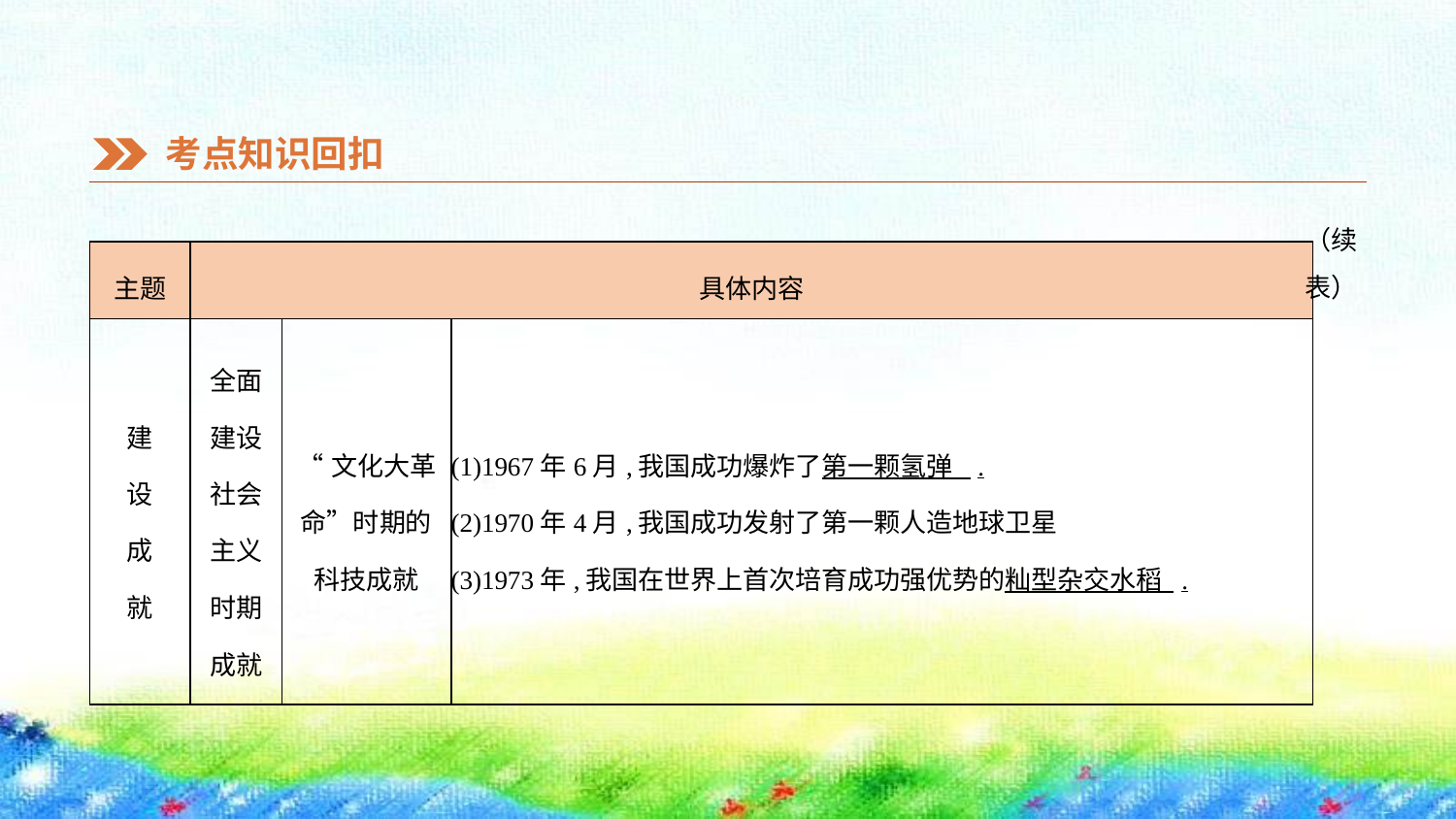

考点知识回扣

（续表）
| 主题 | 具体内容 |  |  |
| --- | --- | --- | --- |
| 建 设 成 就 | 全面建设社会主义时期成就 | “文化大革命”时期的 科技成就 | (1)1967年6月,我国成功爆炸了第一颗氢弹 . (2)1970年4月,我国成功发射了第一颗人造地球卫星 (3)1973年,我国在世界上首次培育成功强优势的籼型杂交水稻 . |